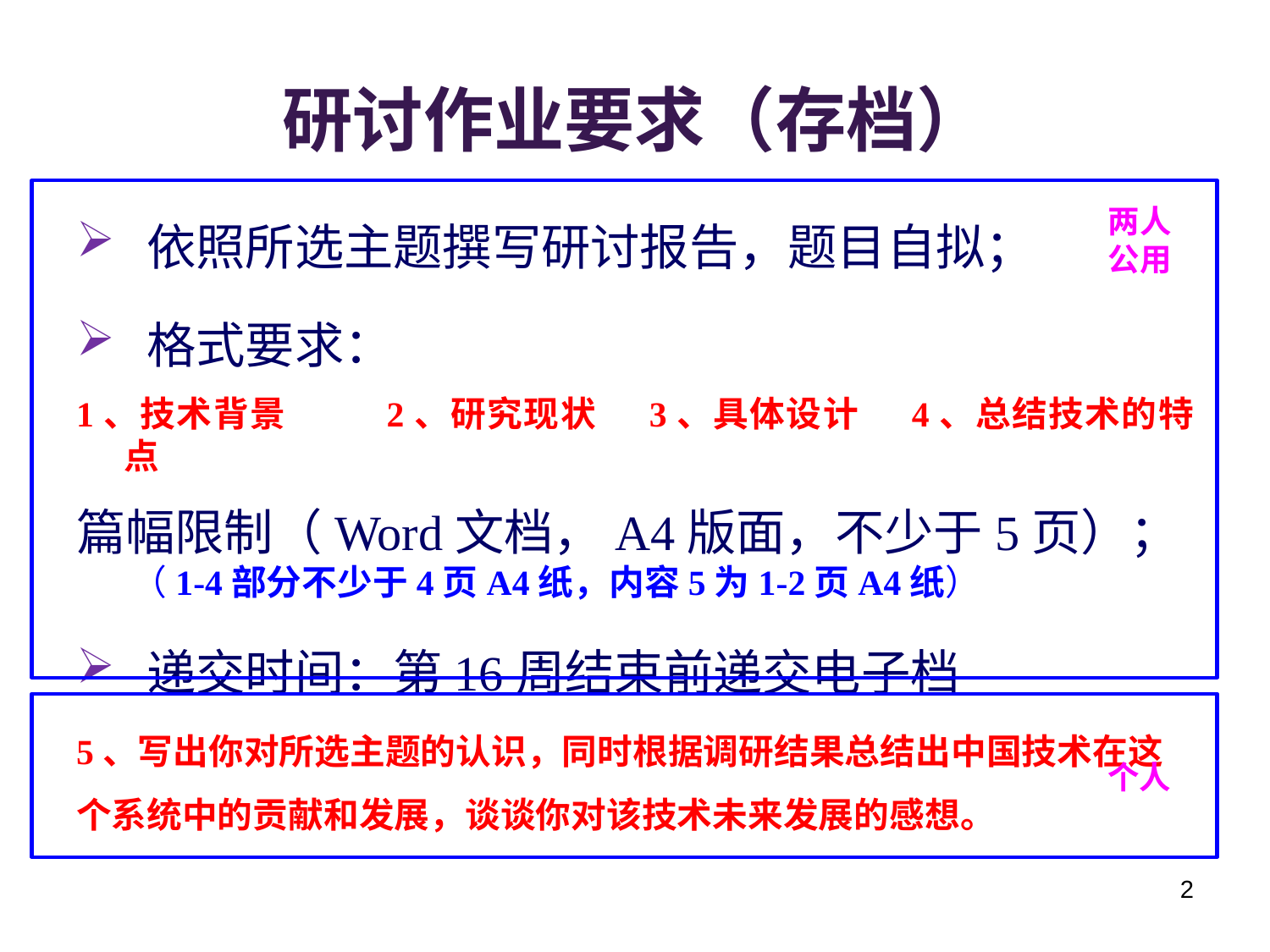

# 研讨作业要求（存档）
 依照所选主题撰写研讨报告，题目自拟；
 格式要求：
1、技术背景	2、研究现状	3、具体设计	4、总结技术的特点
篇幅限制（Word文档，A4版面，不少于5页）；
      （1-4部分不少于4页A4纸，内容5为1-2页A4纸）
 递交时间：第16周结束前递交电子档
5、写出你对所选主题的认识，同时根据调研结果总结出中国技术在这个系统中的贡献和发展，谈谈你对该技术未来发展的感想。

两人公用

个人
2